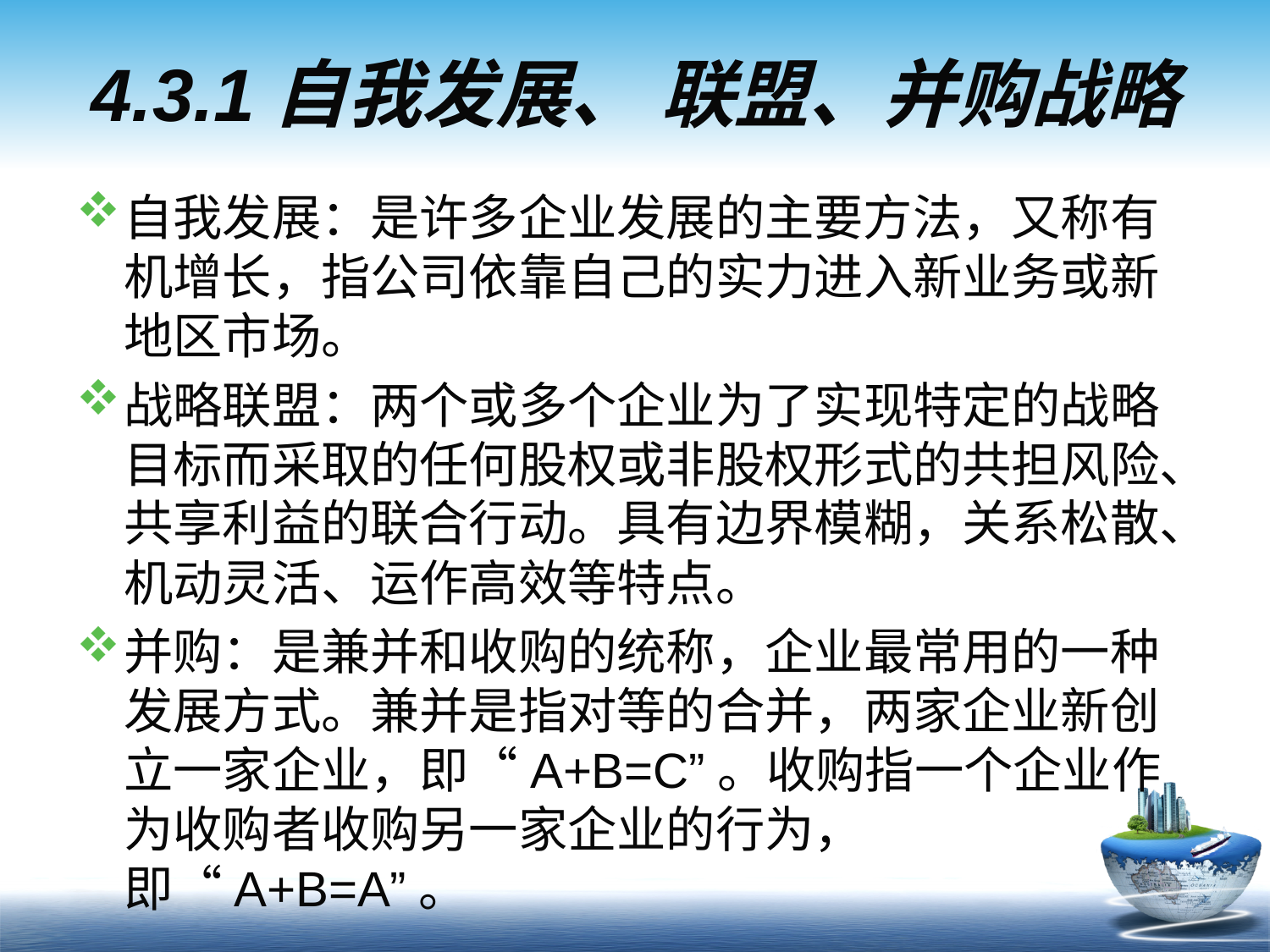

# 4.3.1自我发展、 联盟、并购战略
自我发展：是许多企业发展的主要方法，又称有机增长，指公司依靠自己的实力进入新业务或新地区市场。
战略联盟：两个或多个企业为了实现特定的战略目标而采取的任何股权或非股权形式的共担风险、共享利益的联合行动。具有边界模糊，关系松散、机动灵活、运作高效等特点。
并购：是兼并和收购的统称，企业最常用的一种发展方式。兼并是指对等的合并，两家企业新创立一家企业，即“A+B=C”。收购指一个企业作为收购者收购另一家企业的行为，即“A+B=A”。